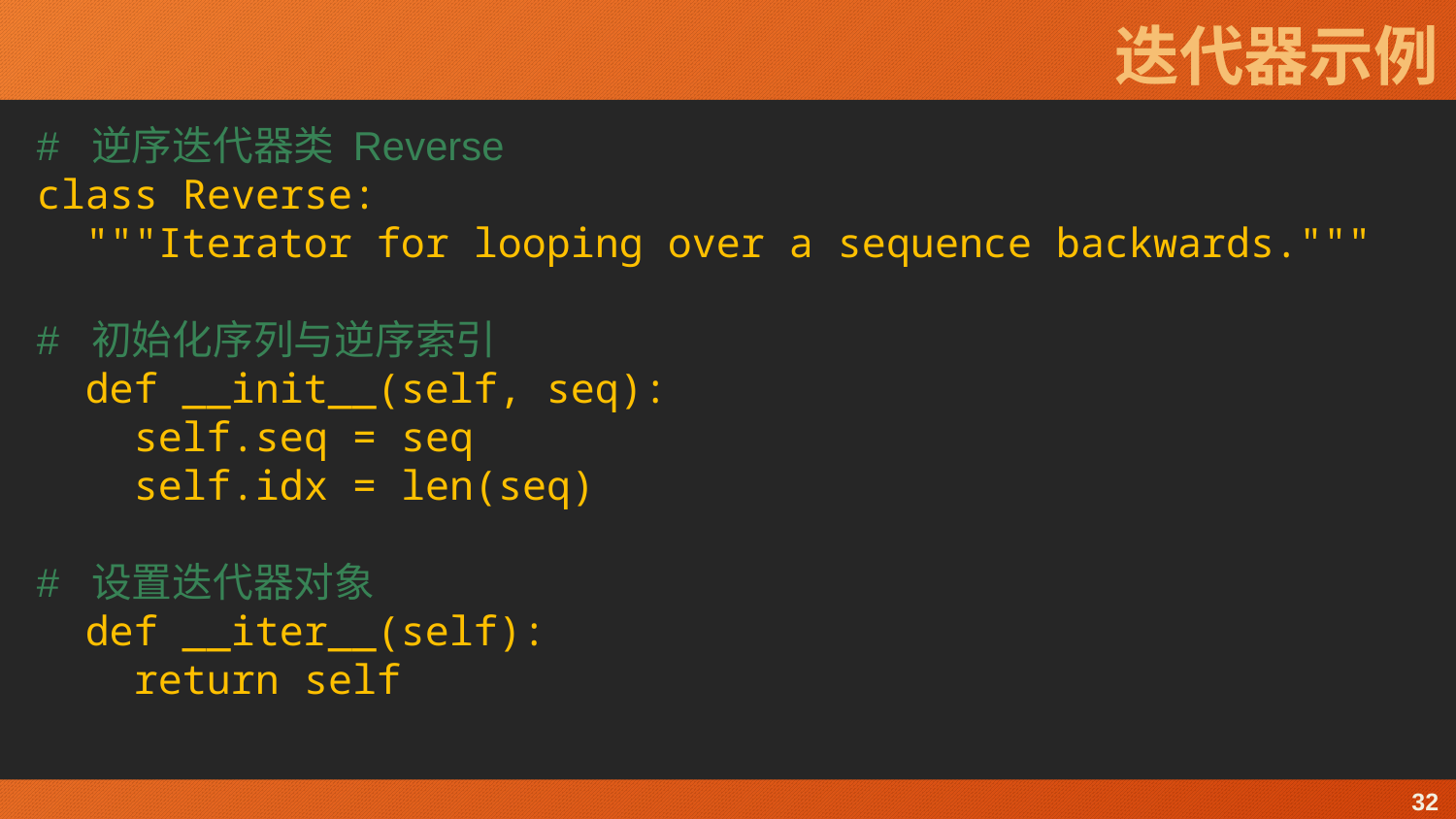

# 迭代器示例
#  逆序迭代器类 Reverse
class Reverse:
  """Iterator for looping over a sequence backwards."""

#  初始化序列与逆序索引
  def __init__(self, seq):
    self.seq = seq
    self.idx = len(seq)

#  设置迭代器对象
  def __iter__(self):
    return self
32